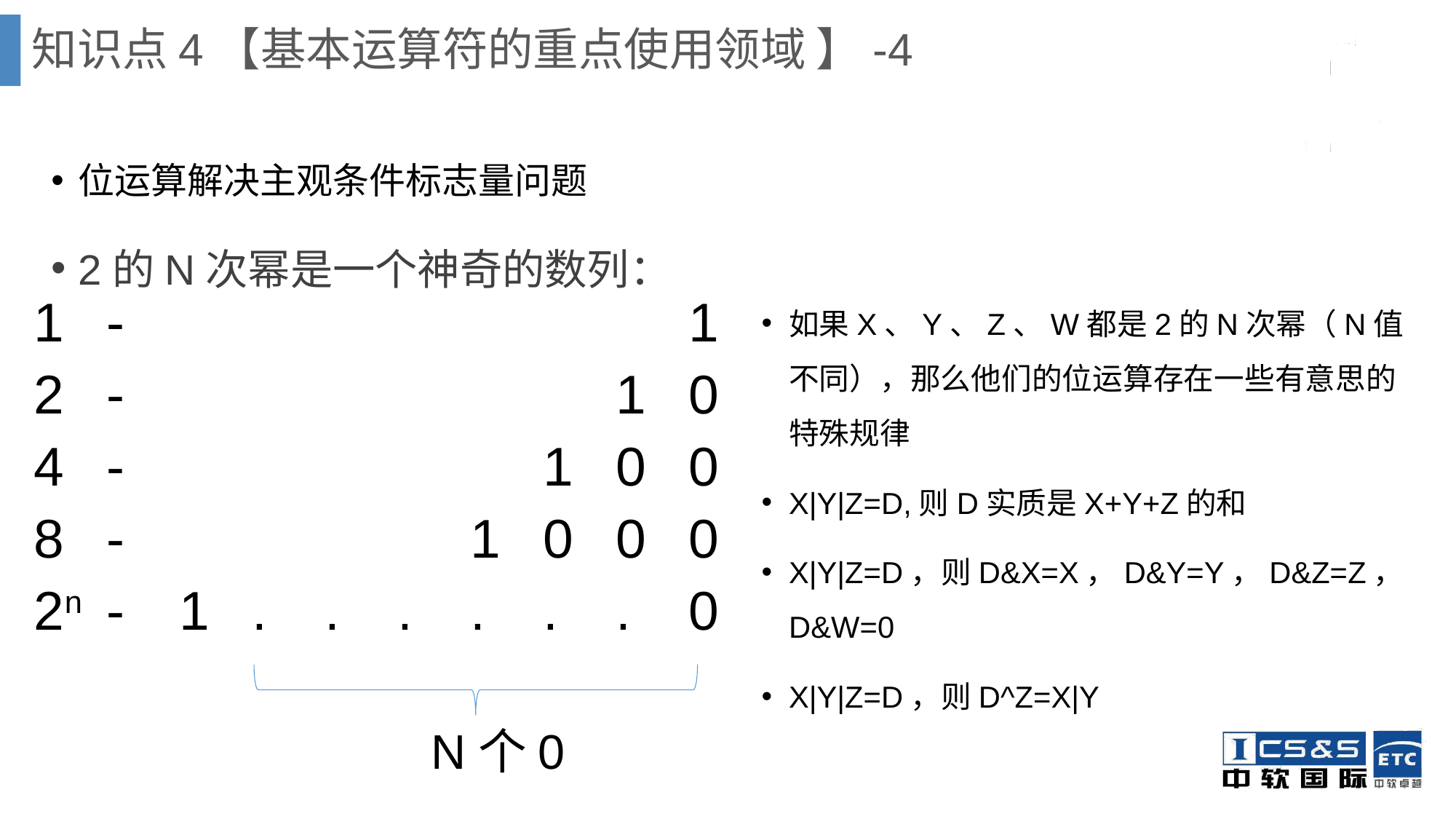

知识点4【基本运算符的重点使用领域 】-4
位运算解决主观条件标志量问题
2的N次幂是一个神奇的数列：
如果X、Y、Z、W都是2的N次幂（N值不同），那么他们的位运算存在一些有意思的特殊规律
X|Y|Z=D,则D实质是X+Y+Z的和
X|Y|Z=D，则D&X=X，D&Y=Y，D&Z=Z，D&W=0
X|Y|Z=D，则D^Z=X|Y
| 1 | - |  |  |  |  |  |  |  | 1 |
| --- | --- | --- | --- | --- | --- | --- | --- | --- | --- |
| 2 | - |  |  |  |  |  |  | 1 | 0 |
| 4 | - |  |  |  |  |  | 1 | 0 | 0 |
| 8 | - |  |  |  |  | 1 | 0 | 0 | 0 |
| 2n | - | 1 | . | . | . | . | . | . | 0 |

N个0